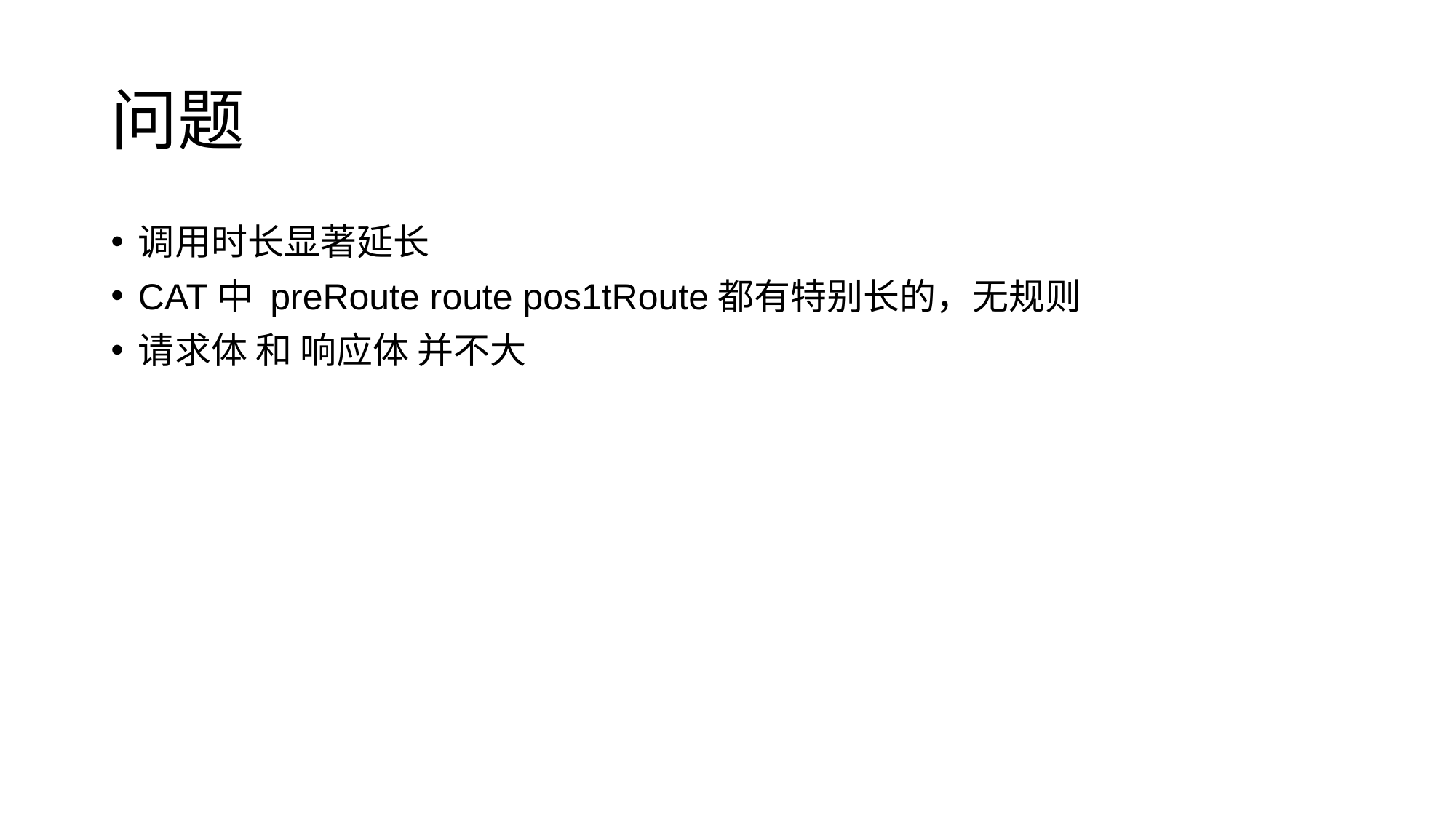

# 问题
调用时长显著延长
CAT中 preRoute route pos1tRoute都有特别长的，无规则
请求体 和 响应体 并不大